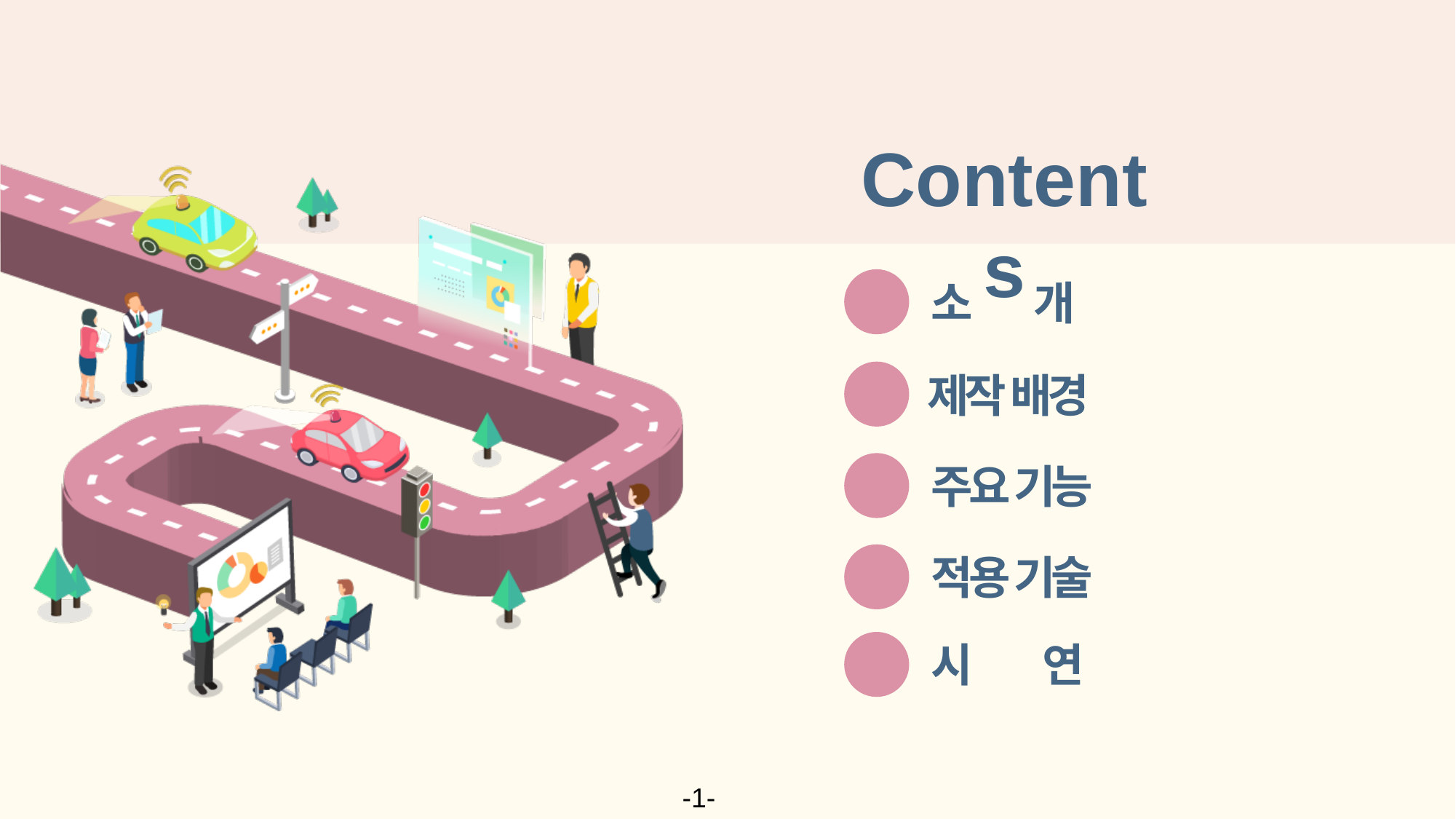

Ⅰ
소        개
제작 배경
Ⅱ
주요 기능
Ⅲ
적용 기술
Ⅳ
시         연
Ⅴ
-1-